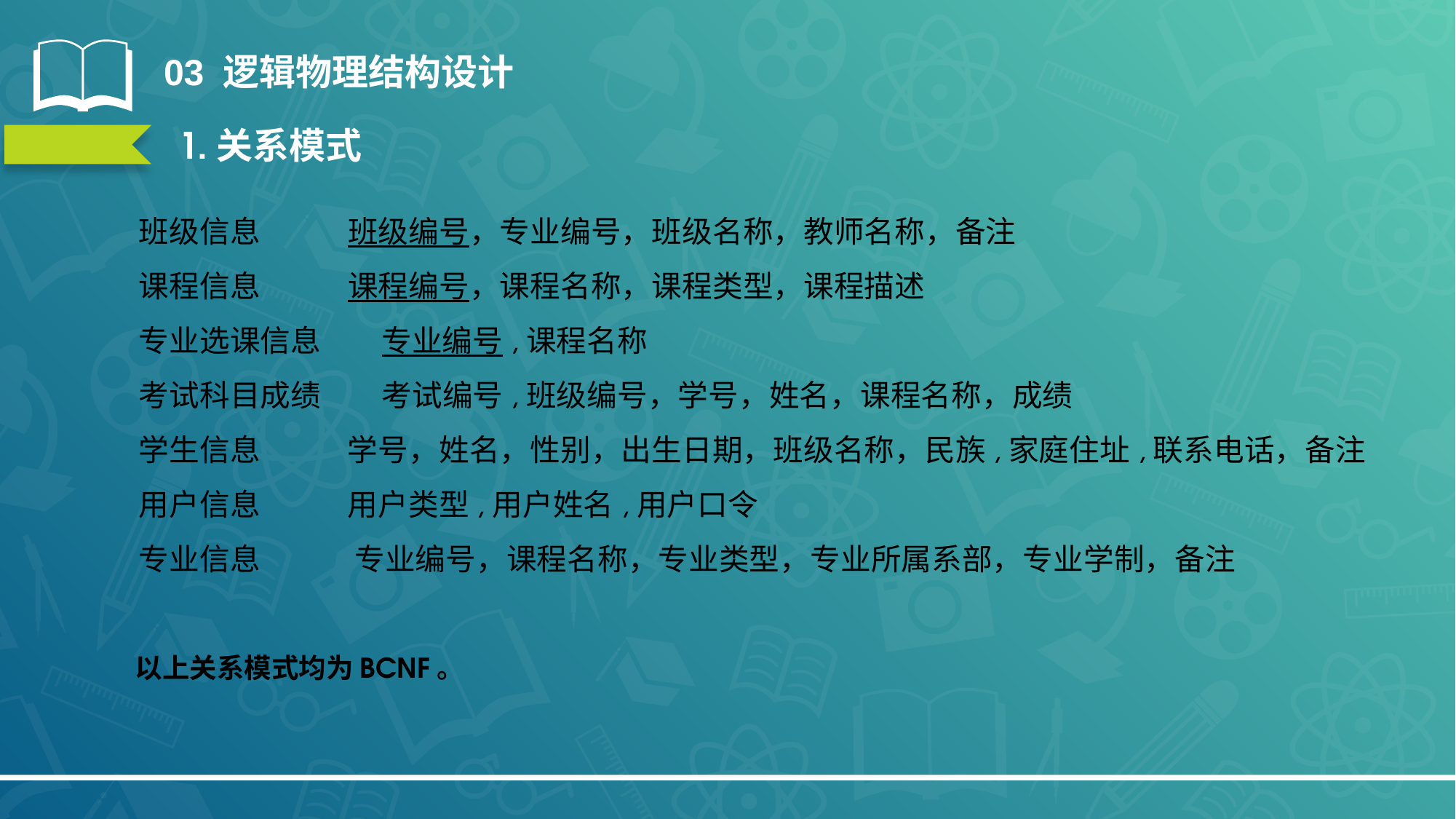

03 逻辑物理结构设计
1.关系模式

班级信息             班级编号，专业编号，班级名称，教师名称，备注
课程信息             课程编号，课程名称，课程类型，课程描述
专业选课信息         专业编号,课程名称
考试科目成绩         考试编号,班级编号，学号，姓名，课程名称，成绩
学生信息             学号，姓名，性别，出生日期，班级名称，民族,家庭住址,联系电话，备注
用户信息             用户类型,用户姓名,用户口令
专业信息              专业编号，课程名称，专业类型，专业所属系部，专业学制，备注
以上关系模式均为BCNF。